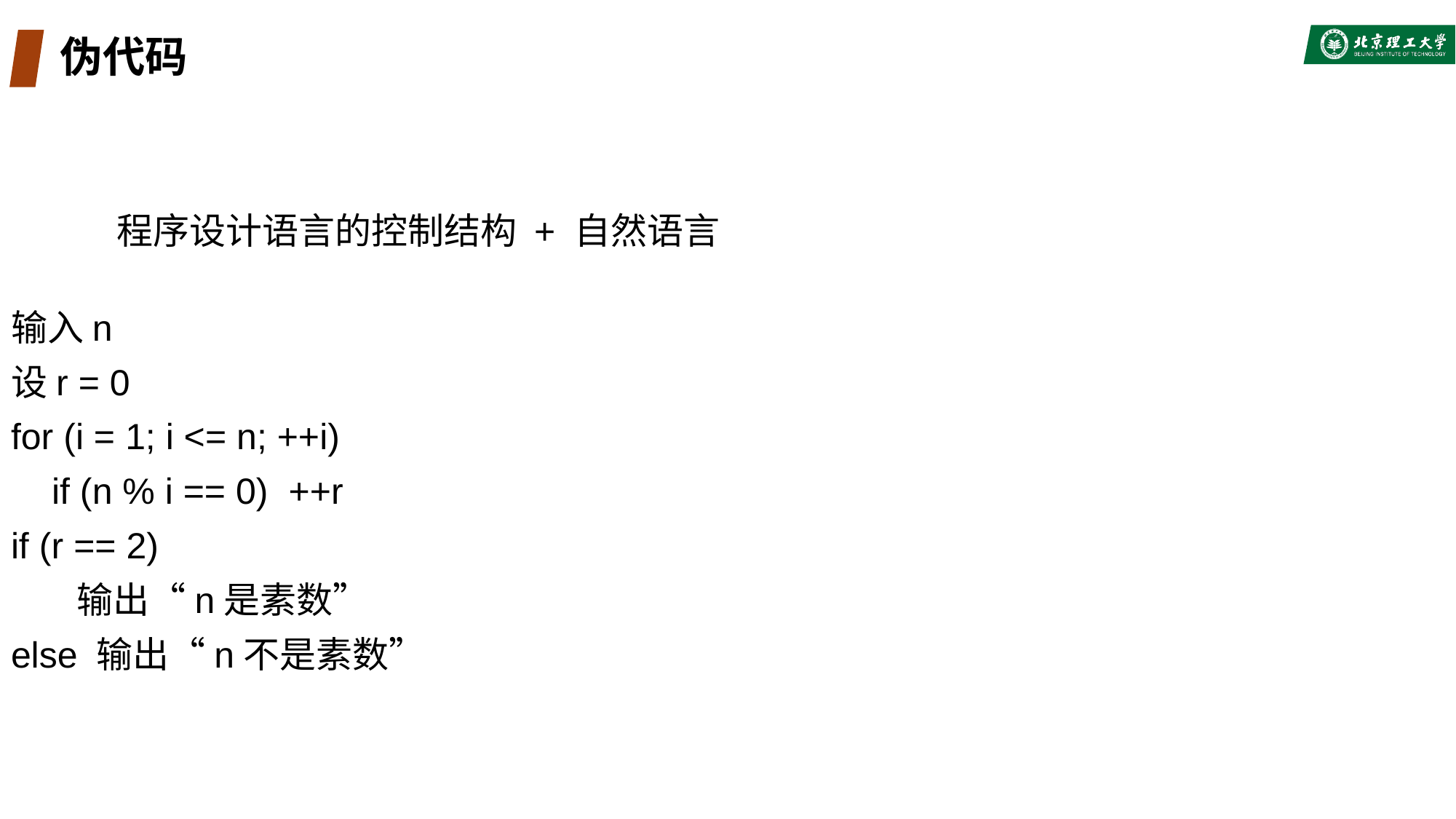

# 伪代码
程序设计语言的控制结构 + 自然语言
输入n
设r = 0
for (i = 1; i <= n; ++i)
    if (n % i == 0)  ++r
if (r == 2)
       输出“n是素数”
else 输出“n不是素数”